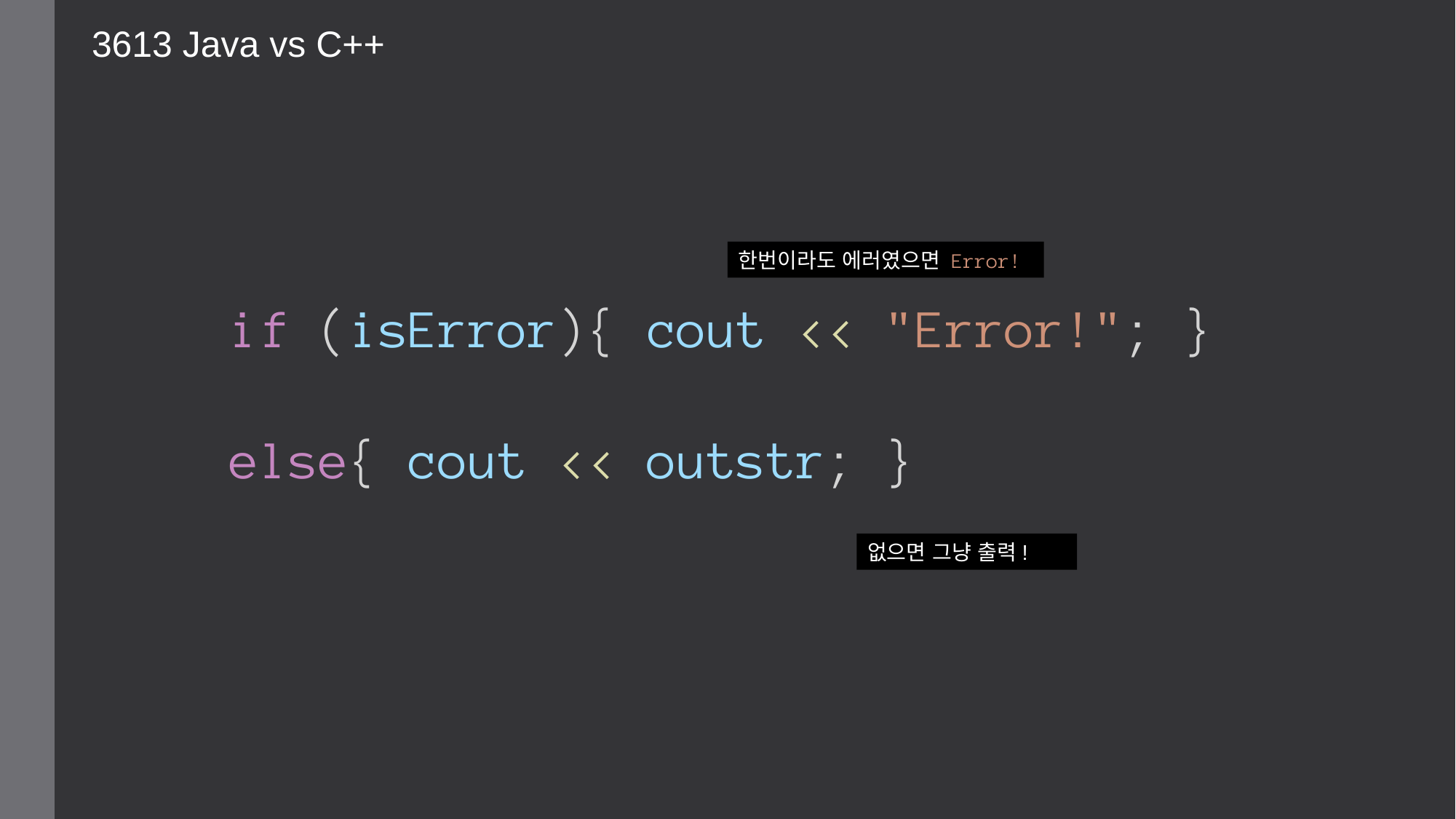

3613 Java vs C++
한번이라도 에러였으면 Error!
if (isError){ cout << "Error!"; }

else{ cout << outstr; }
없으면 그냥 출력!